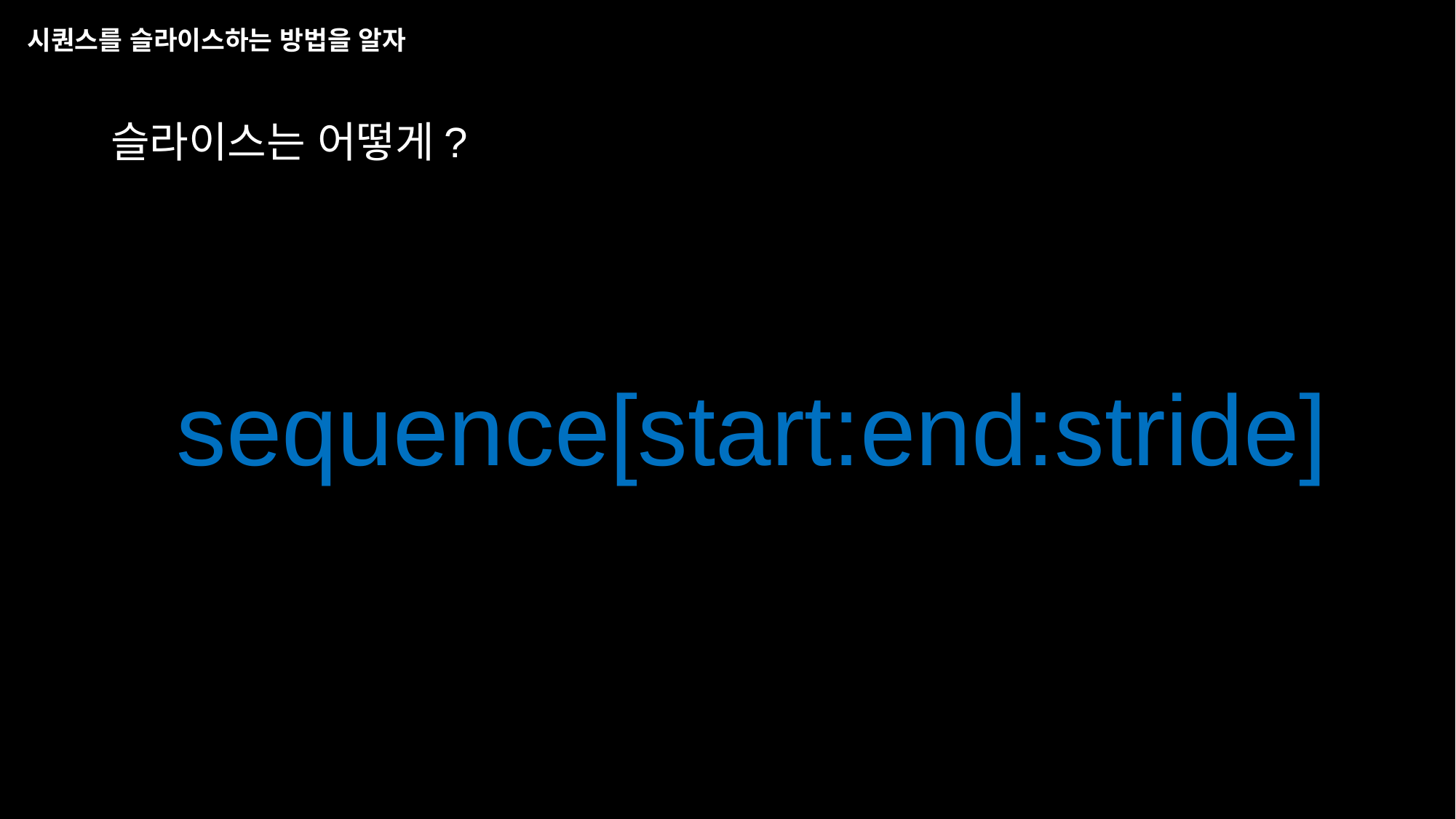

# 시퀀스를 슬라이스하는 방법을 알자
슬라이스는 어떻게?
sequence[start:end:stride]